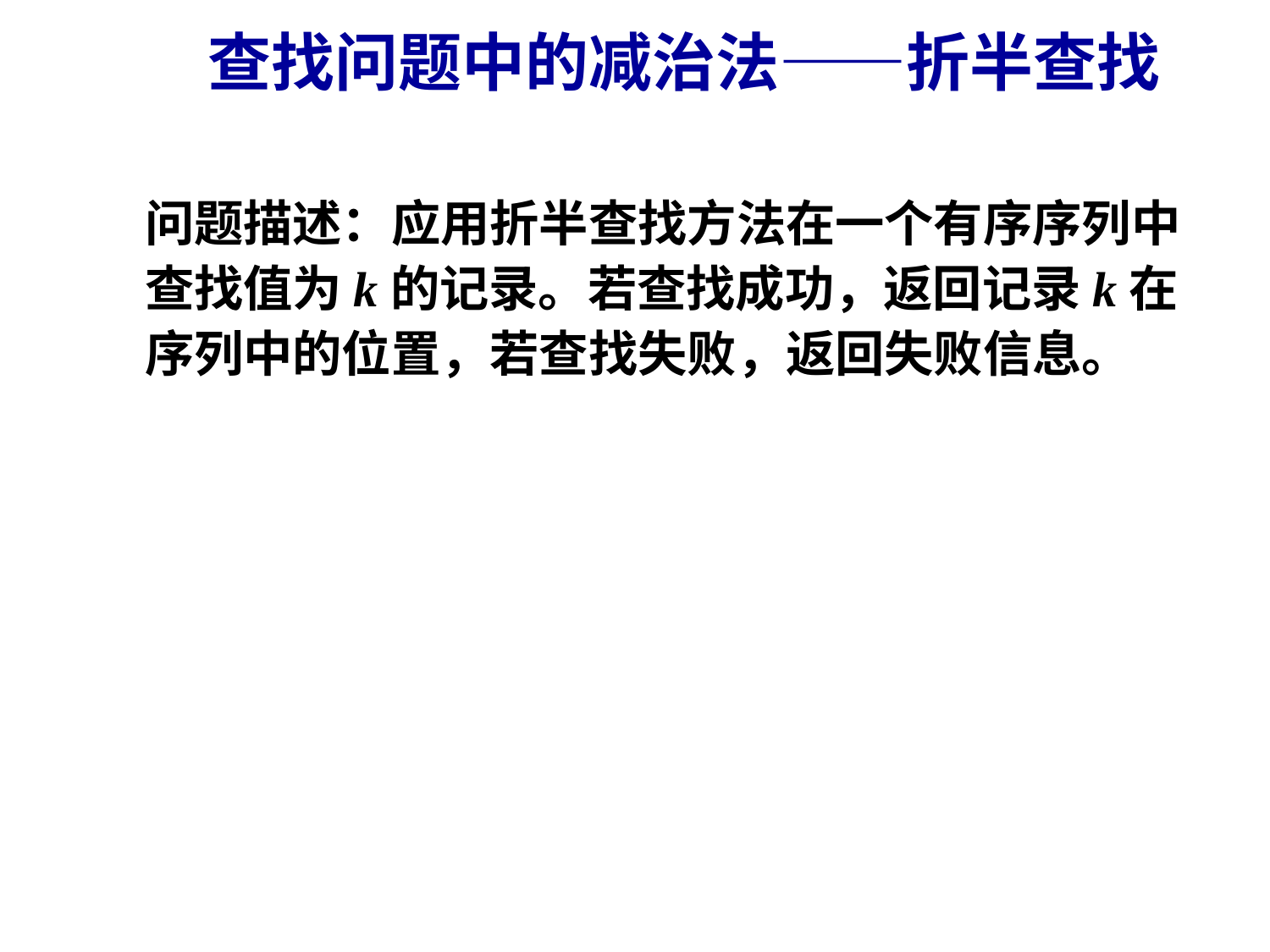

查找问题中的减治法——折半查找
问题描述：应用折半查找方法在一个有序序列中查找值为k的记录。若查找成功，返回记录k在序列中的位置，若查找失败，返回失败信息。